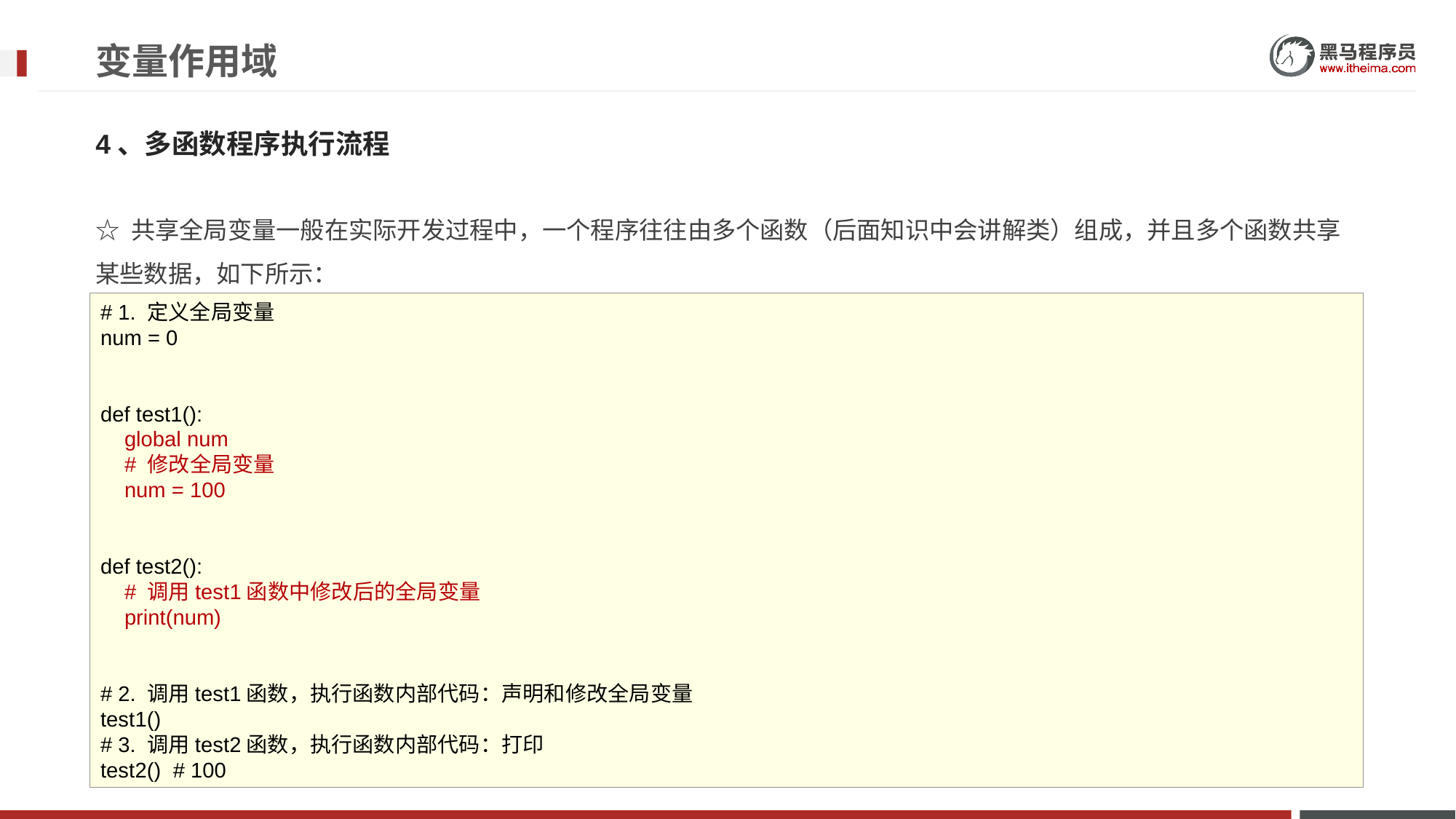

# 变量作用域
4、多函数程序执行流程
☆ 共享全局变量一般在实际开发过程中，一个程序往往由多个函数（后面知识中会讲解类）组成，并且多个函数共享某些数据，如下所示：
# 1. 定义全局变量
num = 0

def test1():
    global num
    # 修改全局变量
    num = 100

def test2():
    # 调用test1函数中修改后的全局变量
    print(num)

# 2. 调用test1函数，执行函数内部代码：声明和修改全局变量
test1()
# 3. 调用test2函数，执行函数内部代码：打印
test2()  # 100